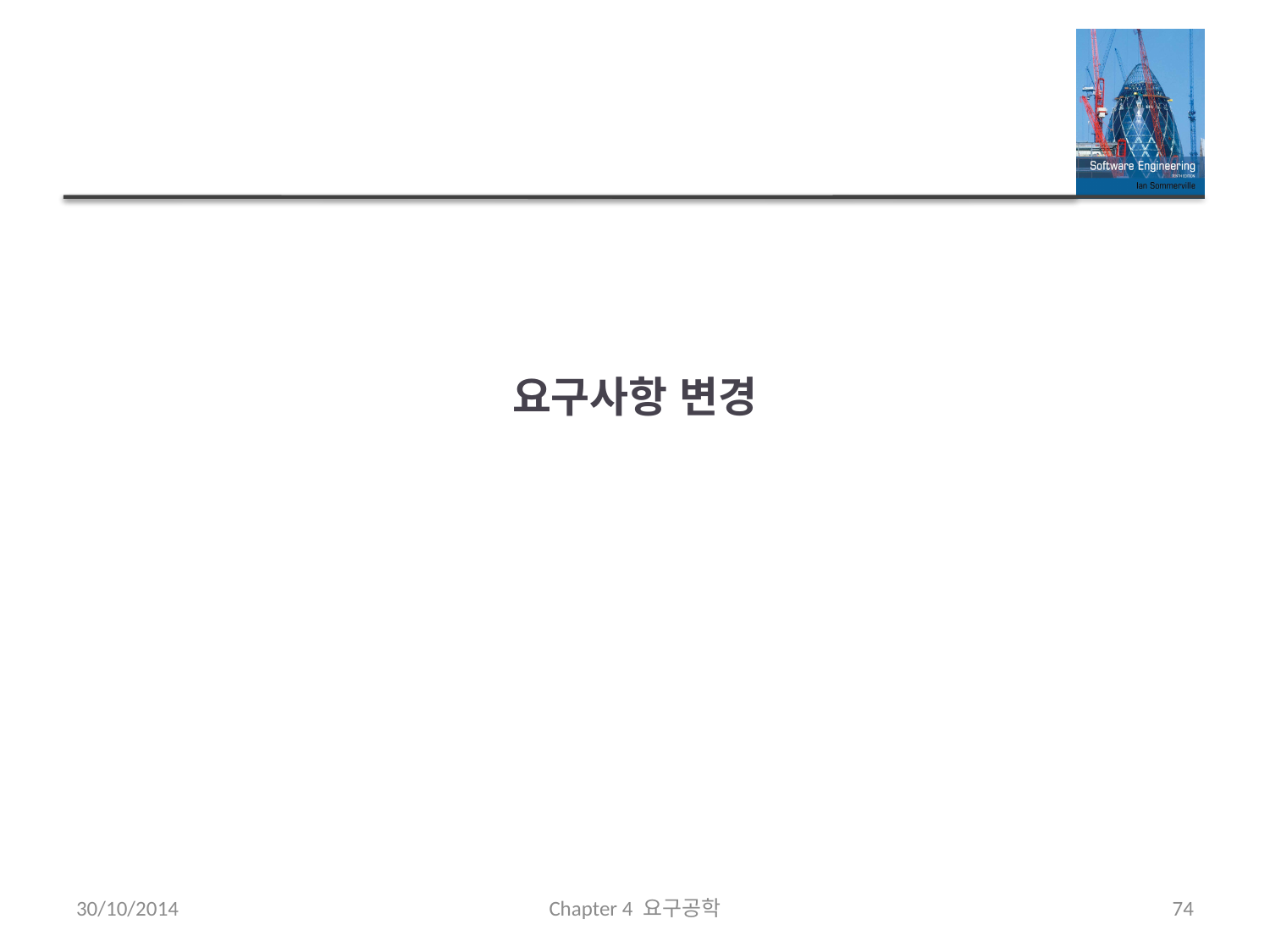

# 요구사항 변경
30/10/2014
Chapter 4 요구공학
74